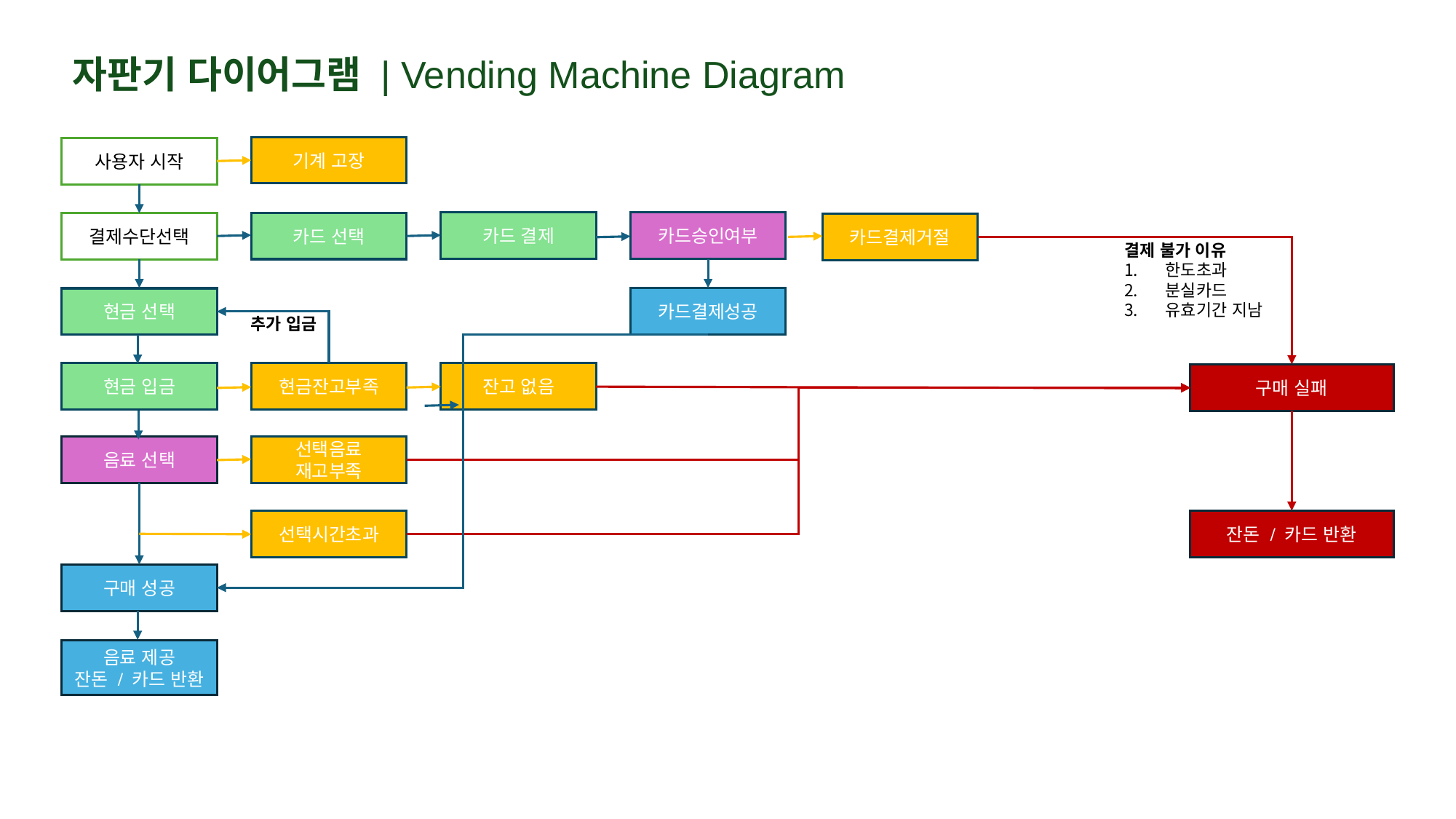

# 자판기 다이어그램 | Vending Machine Diagram
기계 고장
사용자 시작
카드 결제
카드승인여부
카드 선택
결제수단선택
카드결제거절
결제 불가 이유
한도초과
분실카드
유효기간 지남
카드결제성공
현금 선택
추가 입금
현금 입금
현금잔고부족
잔고 없음
구매 실패
음료 선택
선택음료
재고부족
잔돈 / 카드 반환
선택시간초과
구매 성공
음료 제공
잔돈 / 카드 반환